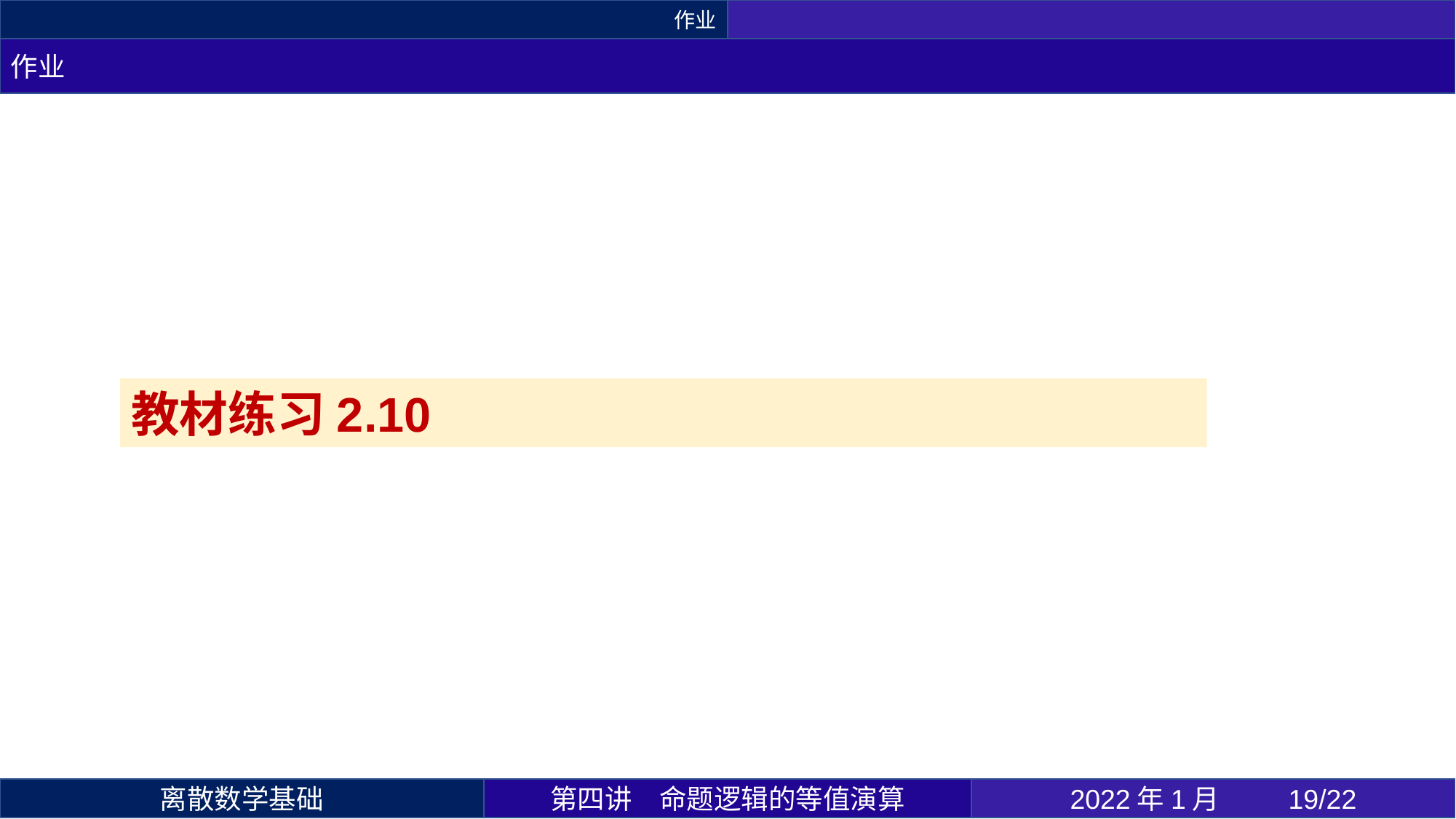

作业
作业
教材练习2.10
第四讲	命题逻辑的等值演算
2022年1月 	19/22
离散数学基础